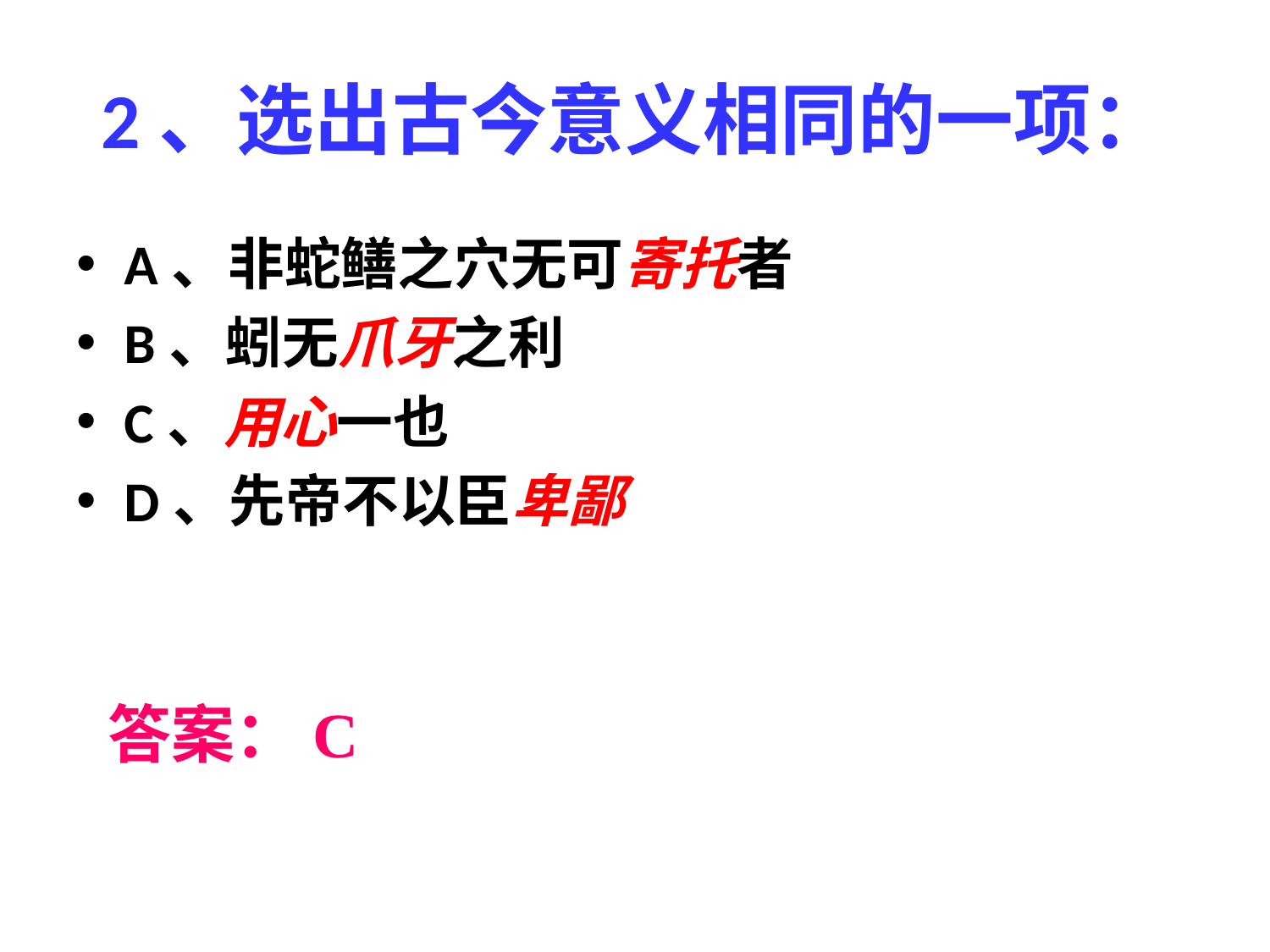

# 2、选出古今意义相同的一项：
A、非蛇鳝之穴无可寄托者
B、蚓无爪牙之利
C、用心一也
D、先帝不以臣卑鄙
答案：C